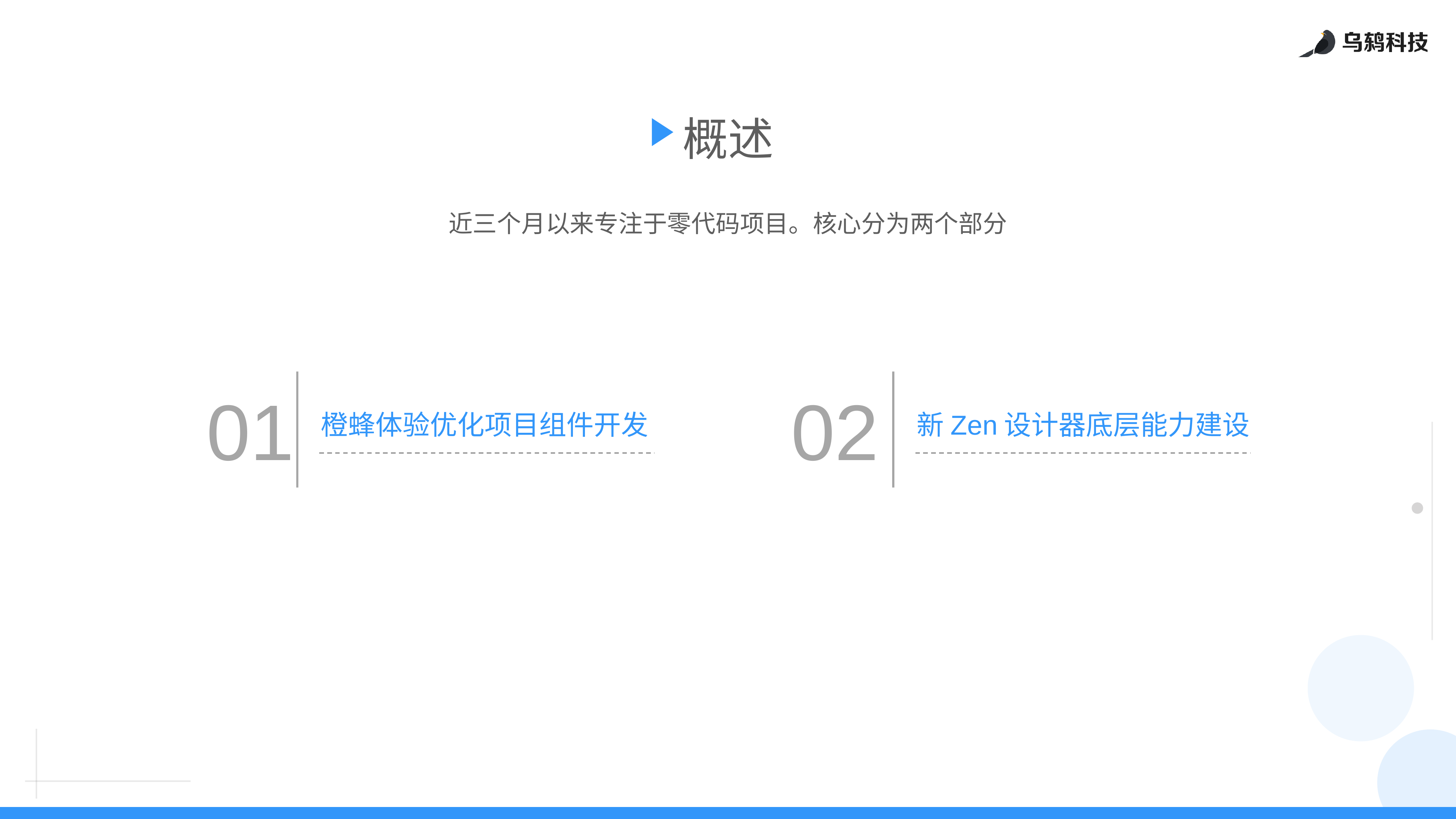

E6636BC20180234D78A0072836F0BA90E2B9B2091C5FFB20AED98431B1EB2BFEAB43B03891665B0722192408C8468DEBDA0921EAE1D05B211BBFC21D7F2E29D924FD98AD9122E6E794BB24B765B2414EEAD0ED5A75F976E74899E197485EACD8D6B62991CE3
概述

近三个月以来专注于零代码项目。核心分为两个部分
01

橙蜂体验优化项目组件开发
02

新Zen设计器底层能力建设